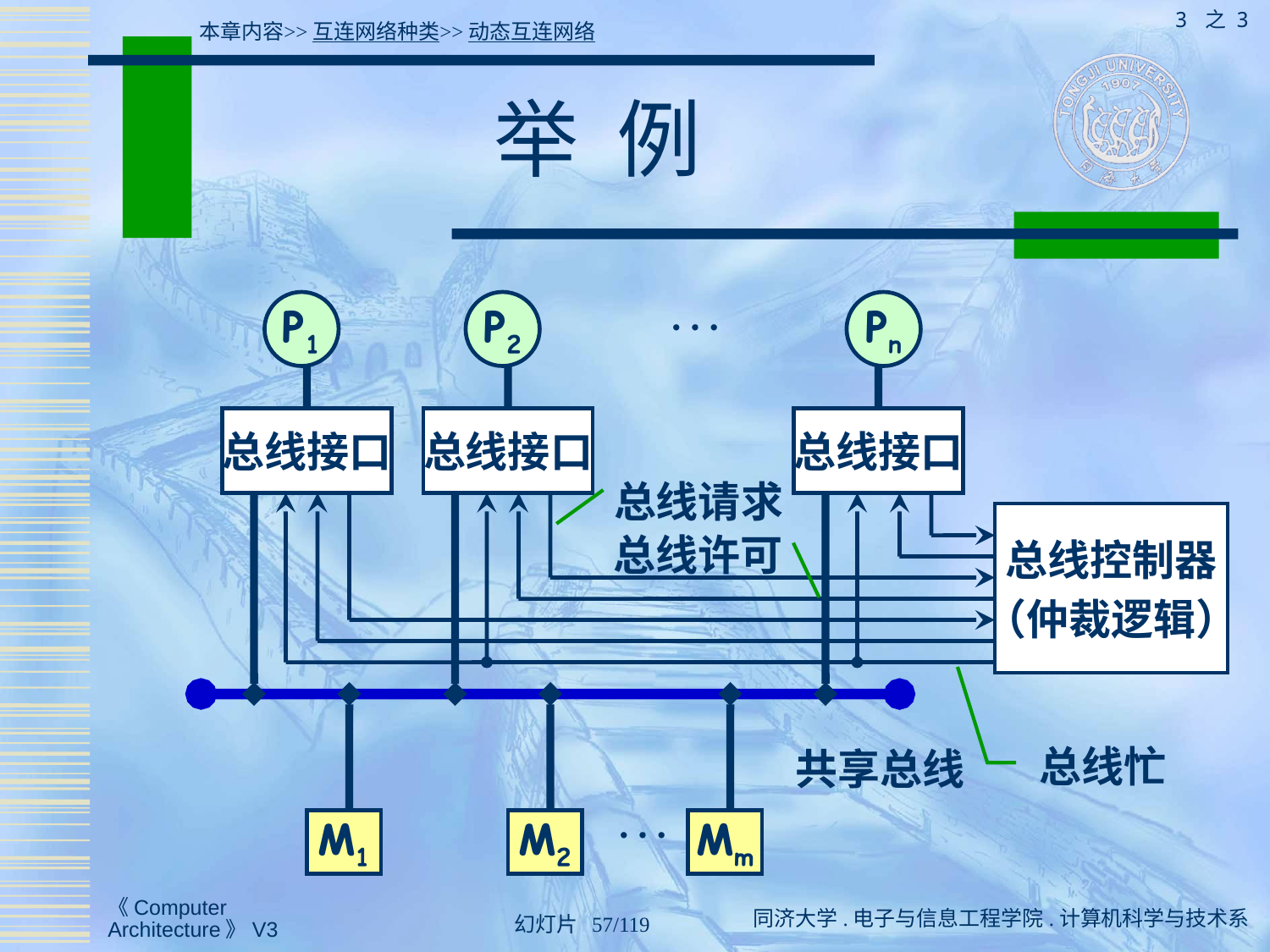

3 之 3
本章内容>>互连网络种类>>动态互连网络
# 举  例
…
P1
P2
Pn

总线接口
总线接口
总线接口
总线请求

总线控制器
（仲裁逻辑）
总线许可

共享总线
总线忙
…
M1
M2
Mm